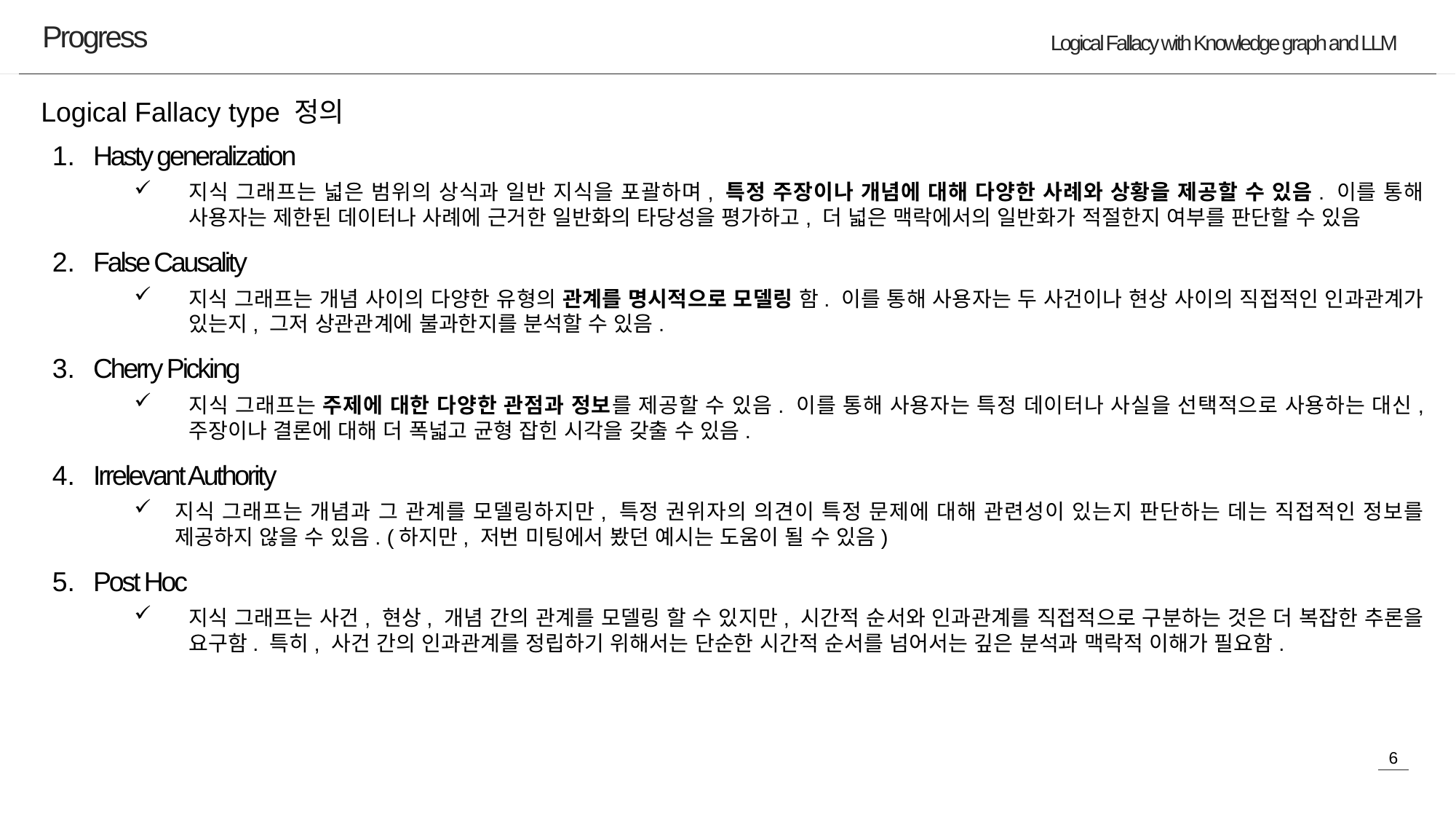

Progress
Logical Fallacy type 정의
Hasty generalization
지식 그래프는 넓은 범위의 상식과 일반 지식을 포괄하며, 특정 주장이나 개념에 대해 다양한 사례와 상황을 제공할 수 있음. 이를 통해 사용자는 제한된 데이터나 사례에 근거한 일반화의 타당성을 평가하고, 더 넓은 맥락에서의 일반화가 적절한지 여부를 판단할 수 있음
False Causality
지식 그래프는 개념 사이의 다양한 유형의 관계를 명시적으로 모델링 함. 이를 통해 사용자는 두 사건이나 현상 사이의 직접적인 인과관계가 있는지, 그저 상관관계에 불과한지를 분석할 수 있음.
Cherry Picking
지식 그래프는 주제에 대한 다양한 관점과 정보를 제공할 수 있음. 이를 통해 사용자는 특정 데이터나 사실을 선택적으로 사용하는 대신, 주장이나 결론에 대해 더 폭넓고 균형 잡힌 시각을 갖출 수 있음.
Irrelevant Authority
지식 그래프는 개념과 그 관계를 모델링하지만, 특정 권위자의 의견이 특정 문제에 대해 관련성이 있는지 판단하는 데는 직접적인 정보를 제공하지 않을 수 있음. (하지만, 저번 미팅에서 봤던 예시는 도움이 될 수 있음)
Post Hoc
지식 그래프는 사건, 현상, 개념 간의 관계를 모델링 할 수 있지만, 시간적 순서와 인과관계를 직접적으로 구분하는 것은 더 복잡한 추론을 요구함. 특히, 사건 간의 인과관계를 정립하기 위해서는 단순한 시간적 순서를 넘어서는 깊은 분석과 맥락적 이해가 필요함.